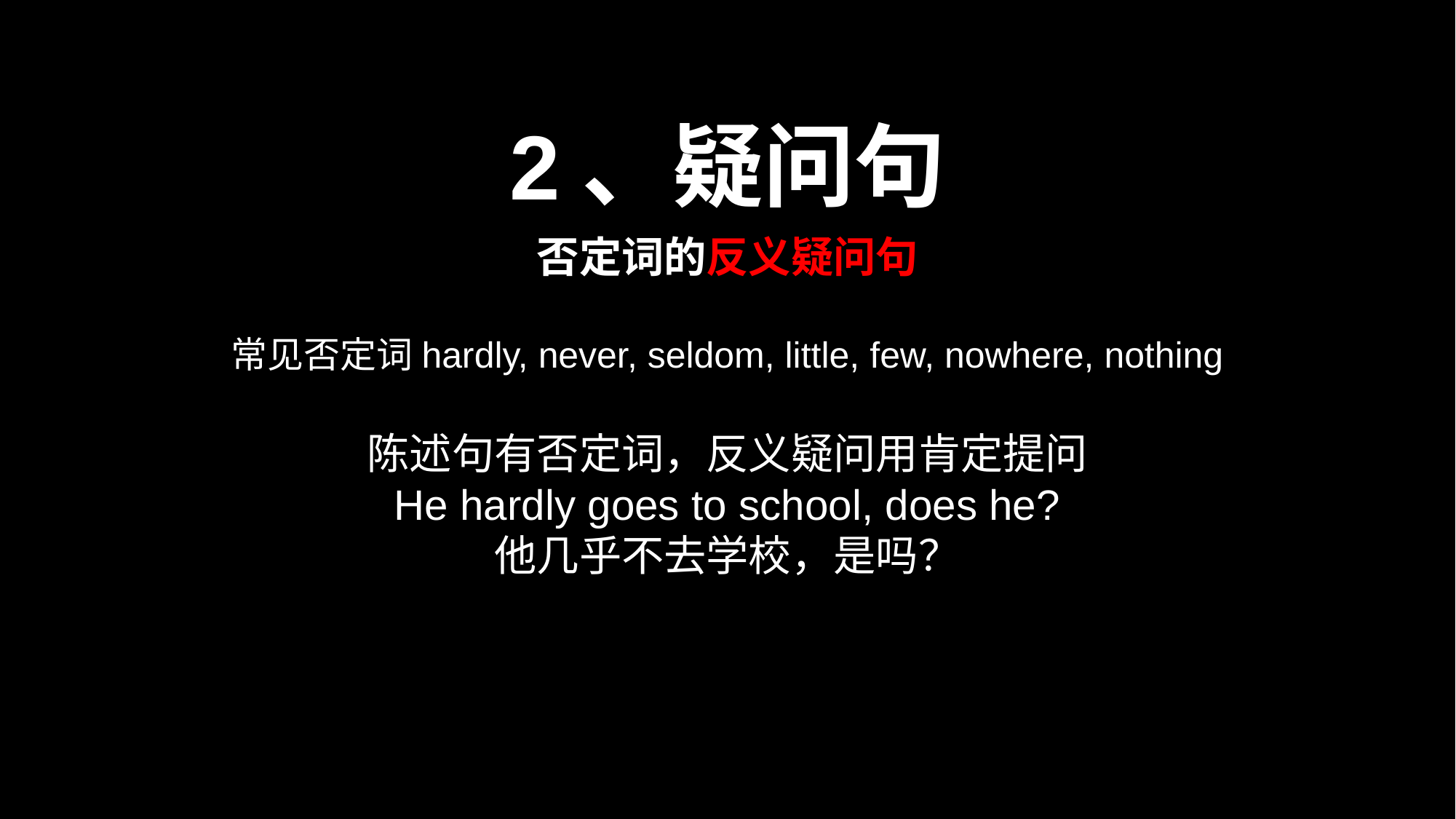

2、疑问句
否定词的反义疑问句

常见否定词hardly, never, seldom, little, few, nowhere, nothing

陈述句有否定词，反义疑问用肯定提问
He hardly goes to school, does he?
他几乎不去学校，是吗？